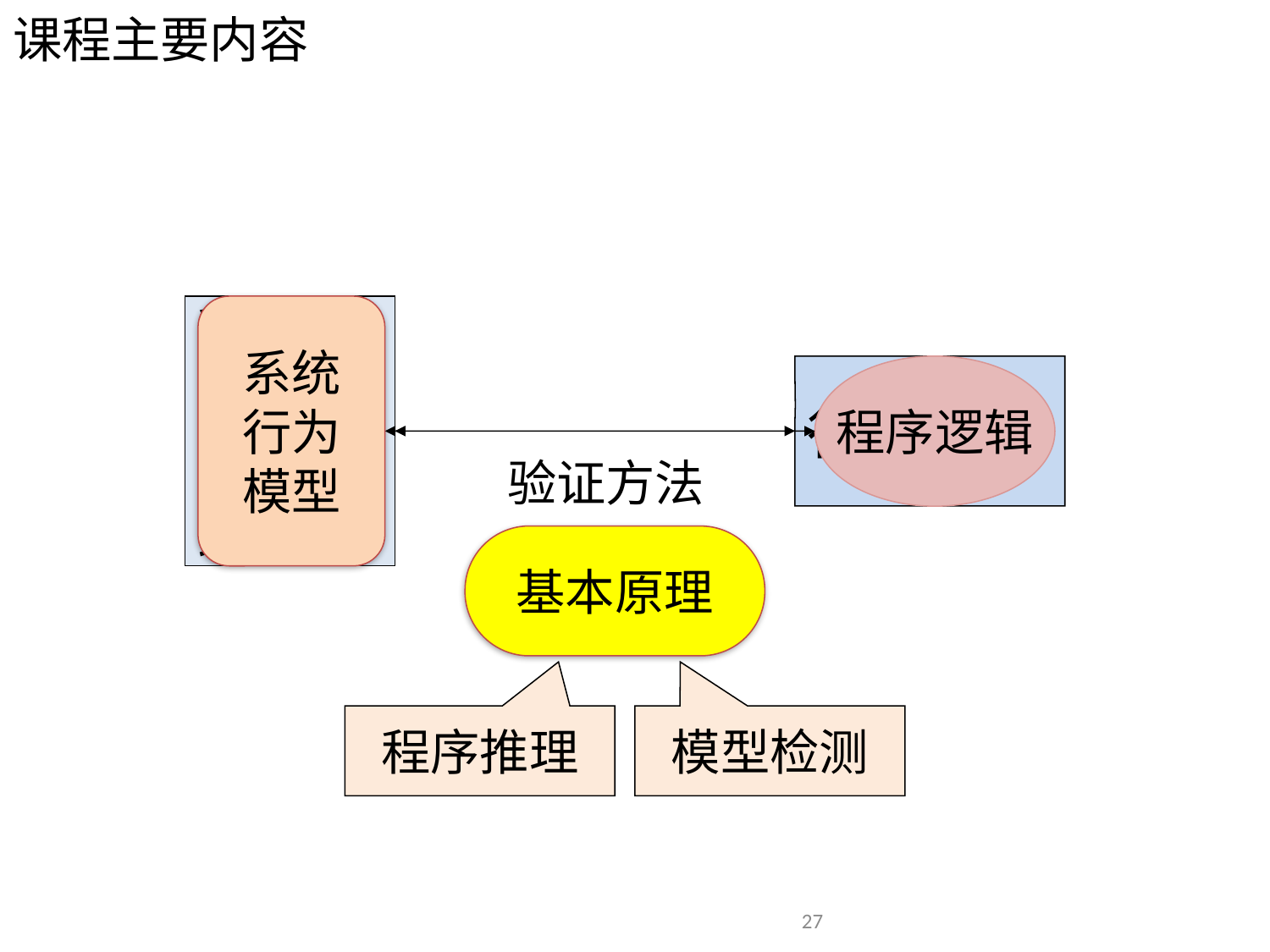

# 课程主要内容
程序与
软
件系
统

系统行为模型

行为规范
程序逻辑
验证方法
基本原理
程序推理
模型检测

27